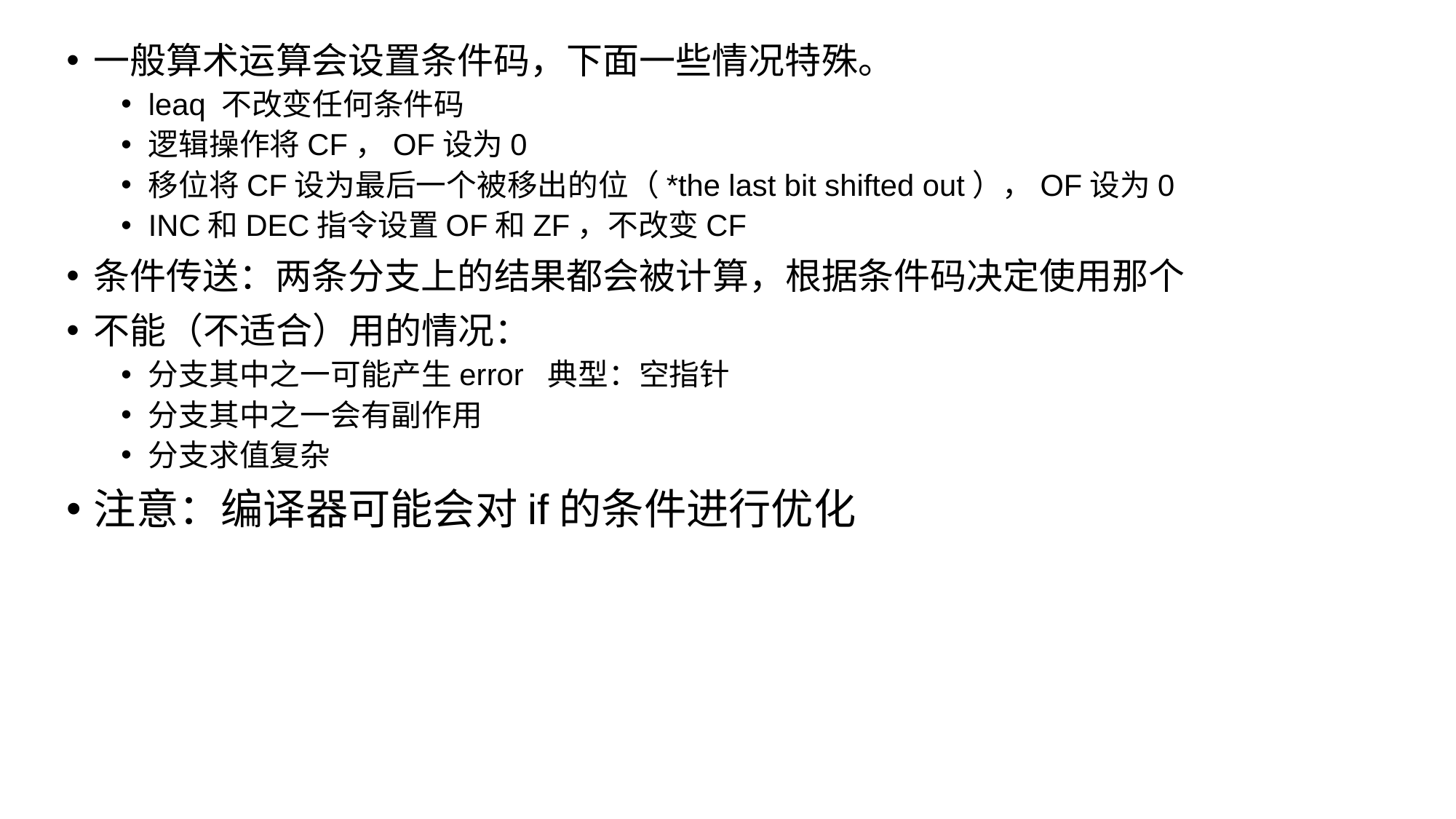

一般算术运算会设置条件码，下面一些情况特殊。
leaq 不改变任何条件码
逻辑操作将CF，OF设为0
移位将CF设为最后一个被移出的位（*the last bit shifted out），OF设为0
INC和DEC指令设置OF和ZF，不改变CF
条件传送：两条分支上的结果都会被计算，根据条件码决定使用那个
不能（不适合）用的情况：
分支其中之一可能产生error  典型：空指针
分支其中之一会有副作用
分支求值复杂
注意：编译器可能会对if的条件进行优化